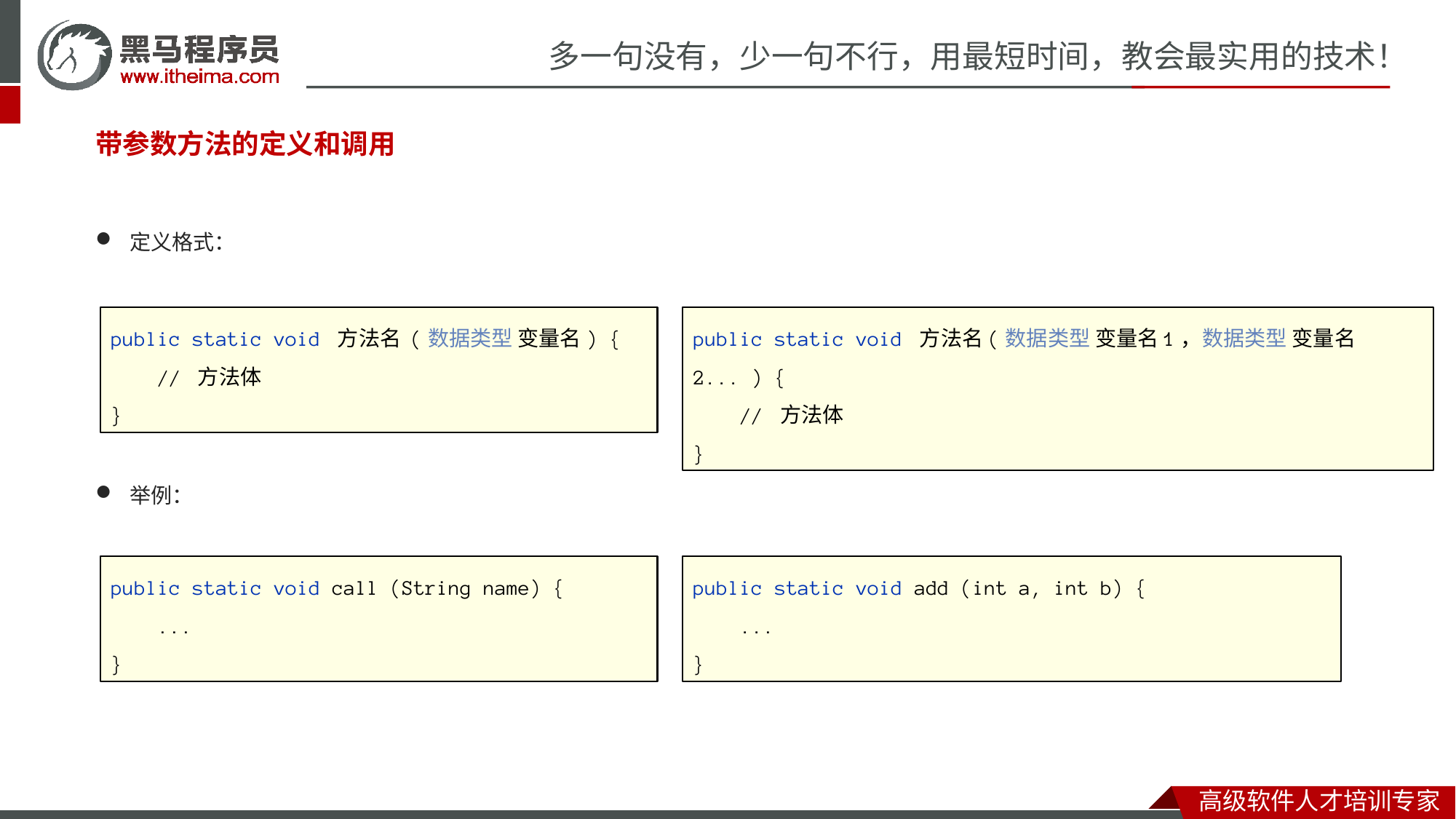

#
带参数方法的定义和调用
定义格式：
public static void 方法名 (数据类型 变量名) {
    // 方法体
}
public static void 方法名(数据类型 变量名1，数据类型 变量名2... ) {
    // 方法体
}
举例：
public static void call (String name) {
    ...
}
public static void add (int a, int b) {
    ...
}